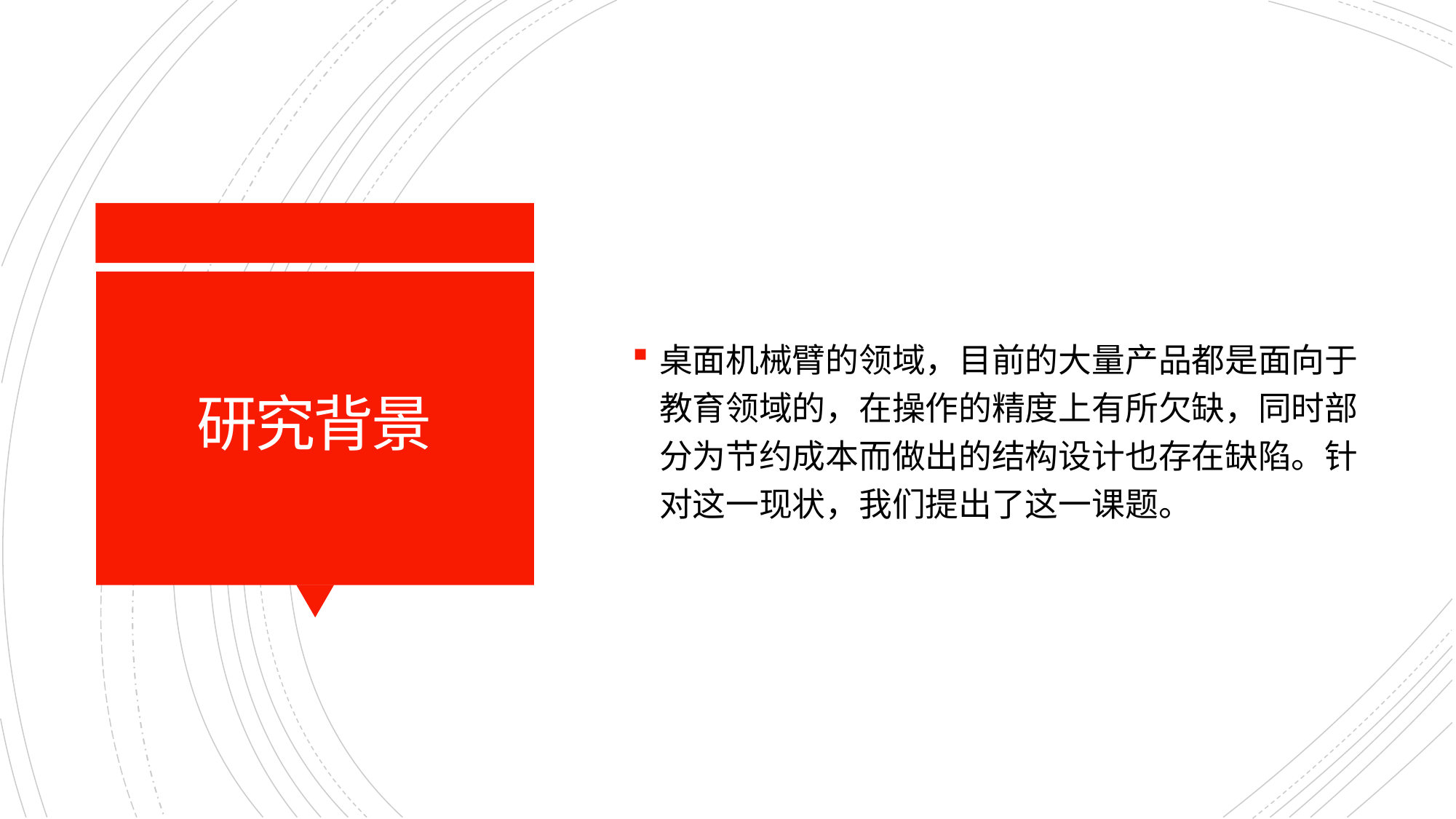

桌面机械臂的领域，目前的大量产品都是面向于教育领域的，在操作的精度上有所欠缺，同时部分为节约成本而做出的结构设计也存在缺陷。针对这一现状，我们提出了这一课题。
# 研究背景